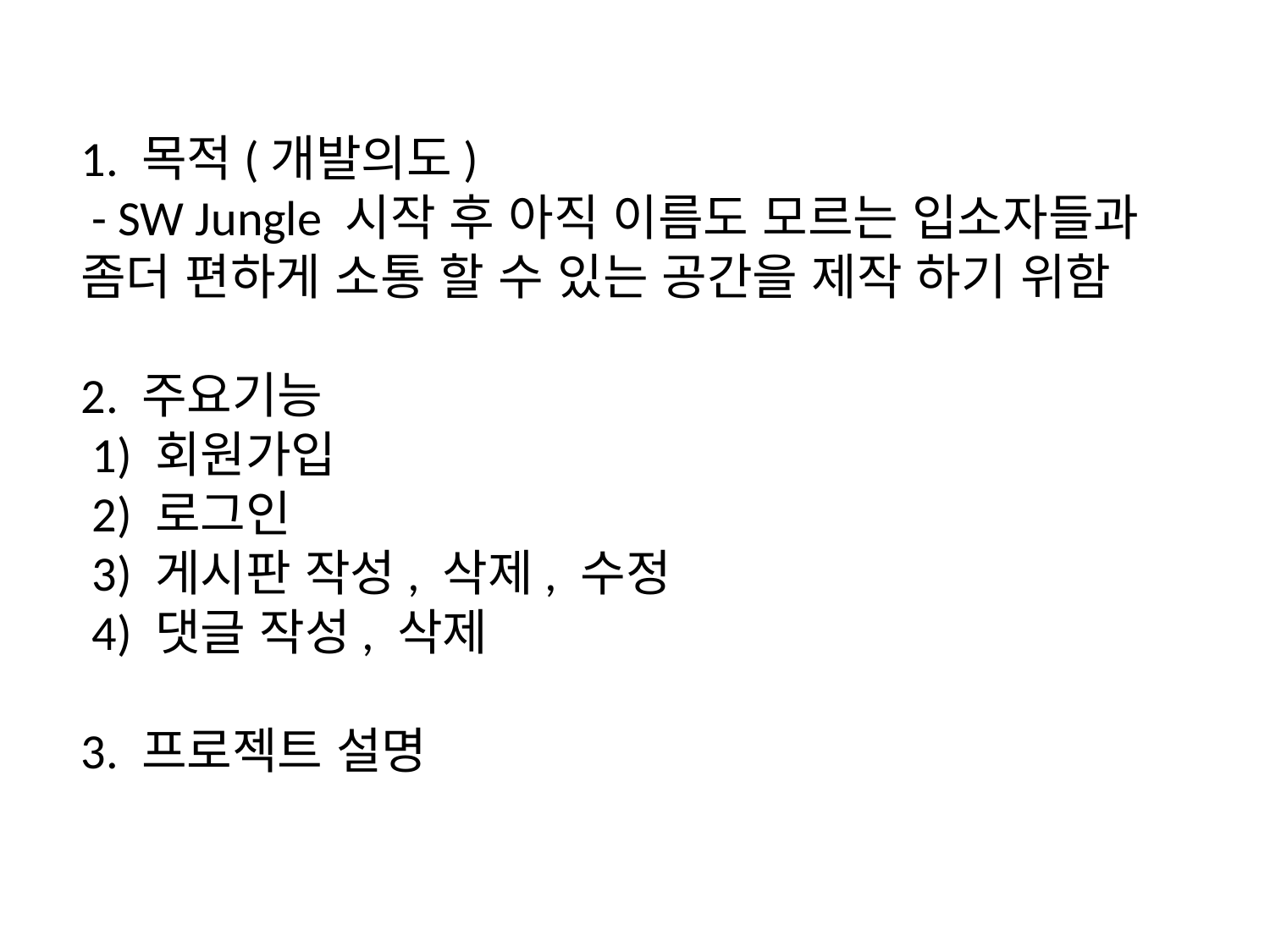

1. 목적(개발의도)
 - SW Jungle 시작 후 아직 이름도 모르는 입소자들과 좀더 편하게 소통 할 수 있는 공간을 제작 하기 위함

2. 주요기능
 1) 회원가입
 2) 로그인
 3) 게시판 작성, 삭제, 수정
 4) 댓글 작성, 삭제

3. 프로젝트 설명